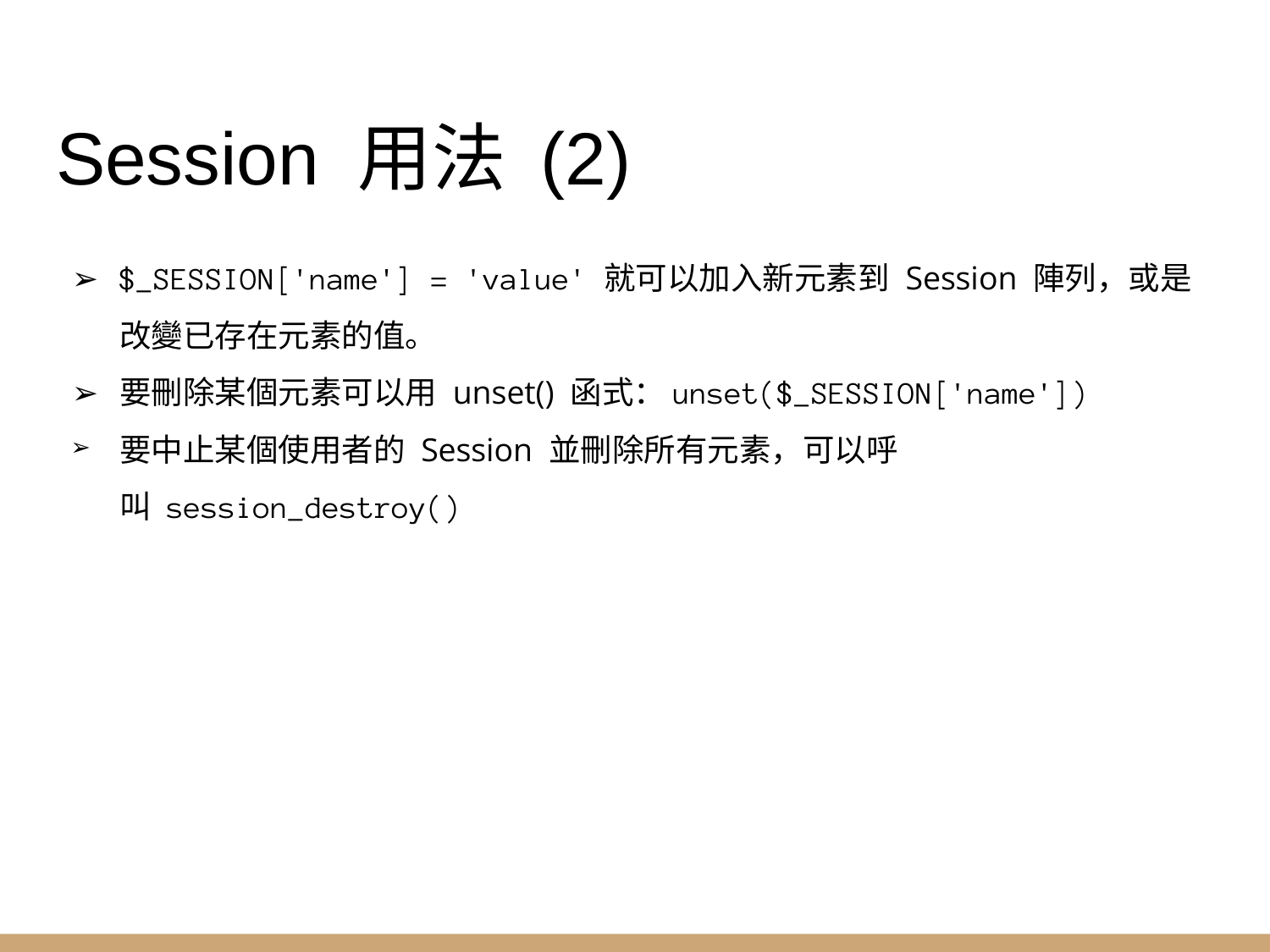

# Session 用法 (2)
$_SESSION['name'] = 'value' 就可以加入新元素到 Session 陣列，或是改變已存在元素的值。
要刪除某個元素可以用 unset() 函式：unset($_SESSION['name'])
要中止某個使用者的 Session 並刪除所有元素，可以呼叫 session_destroy()